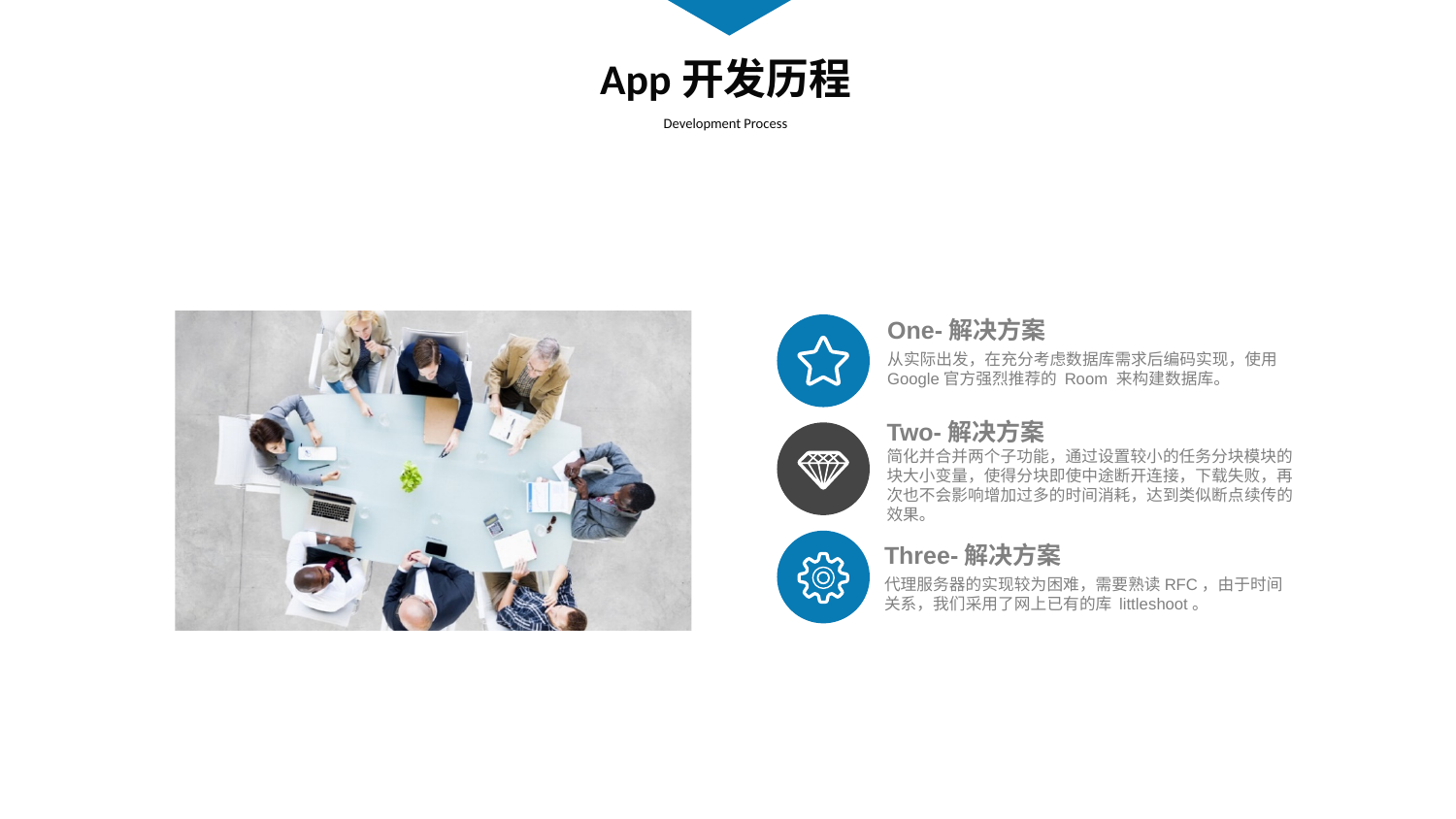

App开发历程
Development Process
One-解决方案

从实际出发，在充分考虑数据库需求后编码实现，使用Google官方强烈推荐的 Room 来构建数据库。

Two-解决方案

简化并合并两个子功能，通过设置较小的任务分块模块的块大小变量，使得分块即使中途断开连接，下载失败，再次也不会影响增加过多的时间消耗，达到类似断点续传的效果。

Three-解决方案

代理服务器的实现较为困难，需要熟读RFC，由于时间关系，我们采用了网上已有的库 littleshoot。